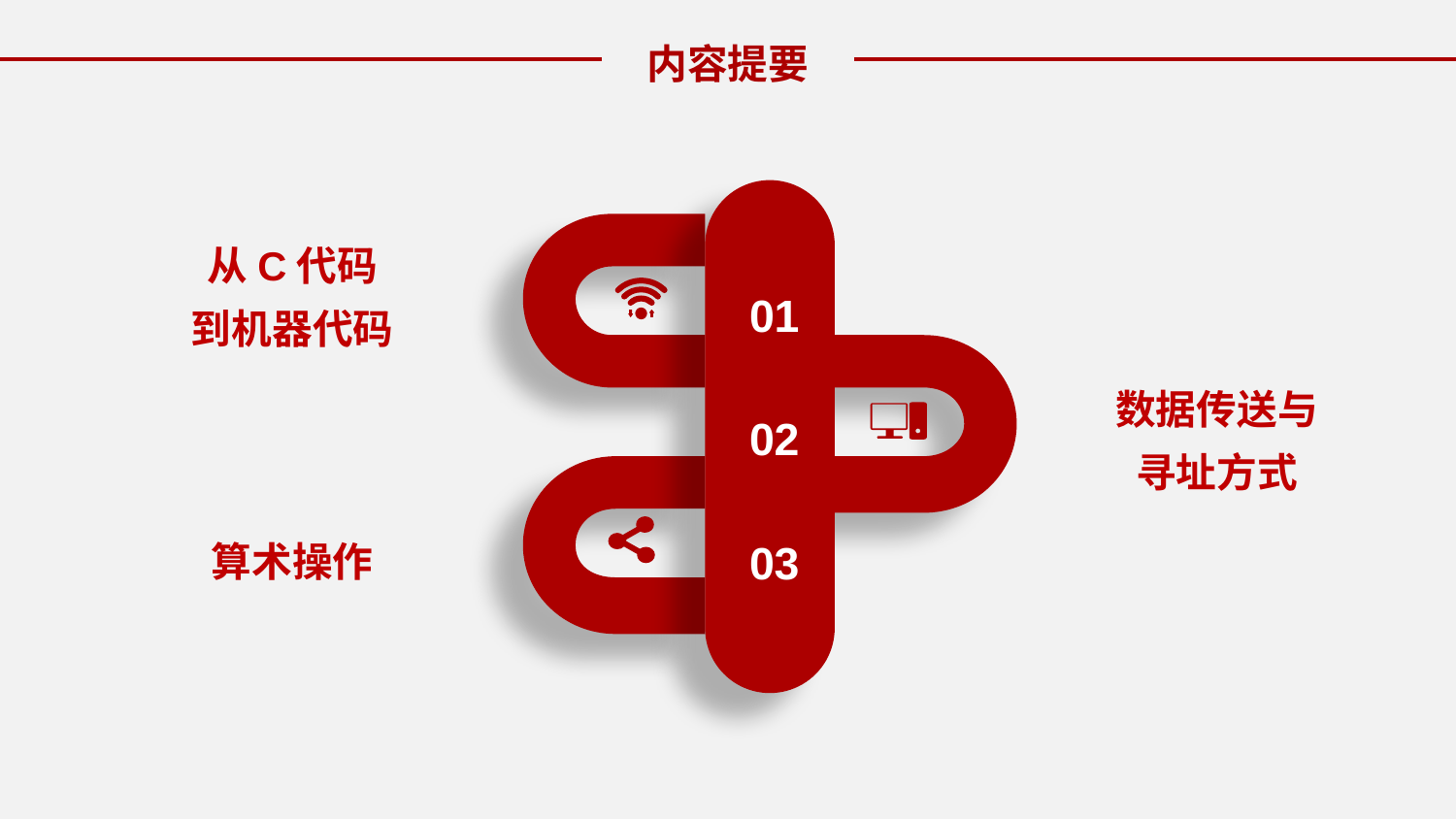

内容提要

从C代码
到机器代码
01

数据传送与寻址方式
02

03
算术操作